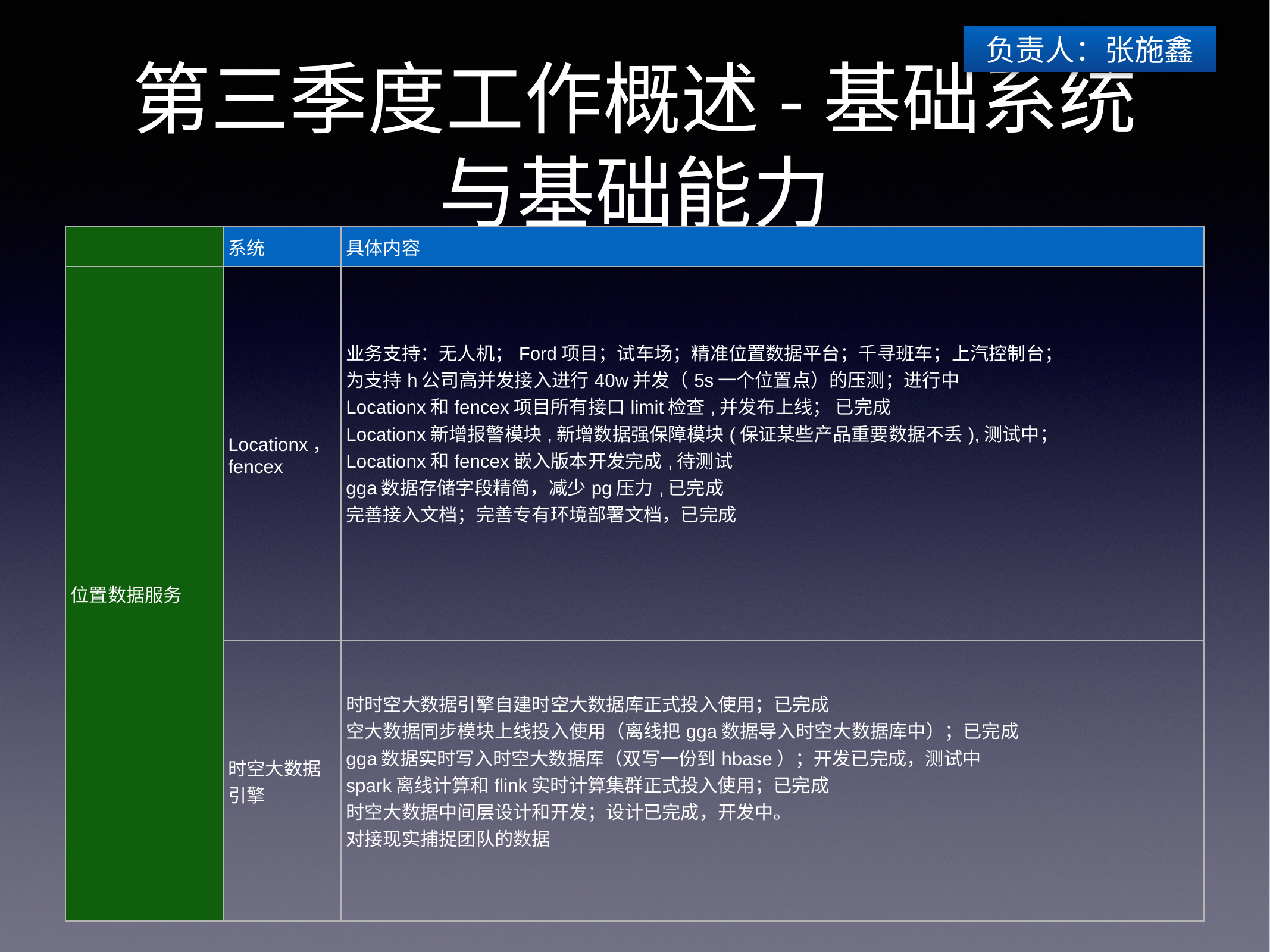

负责人：张施鑫
# 第三季度工作概述-基础系统与基础能力
|  | 系统 | 具体内容 |
| --- | --- | --- |
| 位置数据服务 | Locationx，fencex | 业务支持：无人机；Ford项目；试车场；精准位置数据平台；千寻班车；上汽控制台； 为支持h公司高并发接入进行40w并发（5s一个位置点）的压测；进行中 Locationx和fencex项目所有接口limit检查,并发布上线； 已完成 Locationx新增报警模块,新增数据强保障模块(保证某些产品重要数据不丢),测试中； Locationx和fencex嵌入版本开发完成,待测试 gga数据存储字段精简，减少pg压力,已完成 完善接入文档；完善专有环境部署文档，已完成 |
|  | 时空大数据引擎 | 时时空大数据引擎自建时空大数据库正式投入使用；已完成 空大数据同步模块上线投入使用（离线把gga数据导入时空大数据库中）；已完成 gga数据实时写入时空大数据库（双写一份到hbase）；开发已完成，测试中 spark离线计算和flink实时计算集群正式投入使用；已完成 时空大数据中间层设计和开发；设计已完成，开发中。 对接现实捕捉团队的数据 |